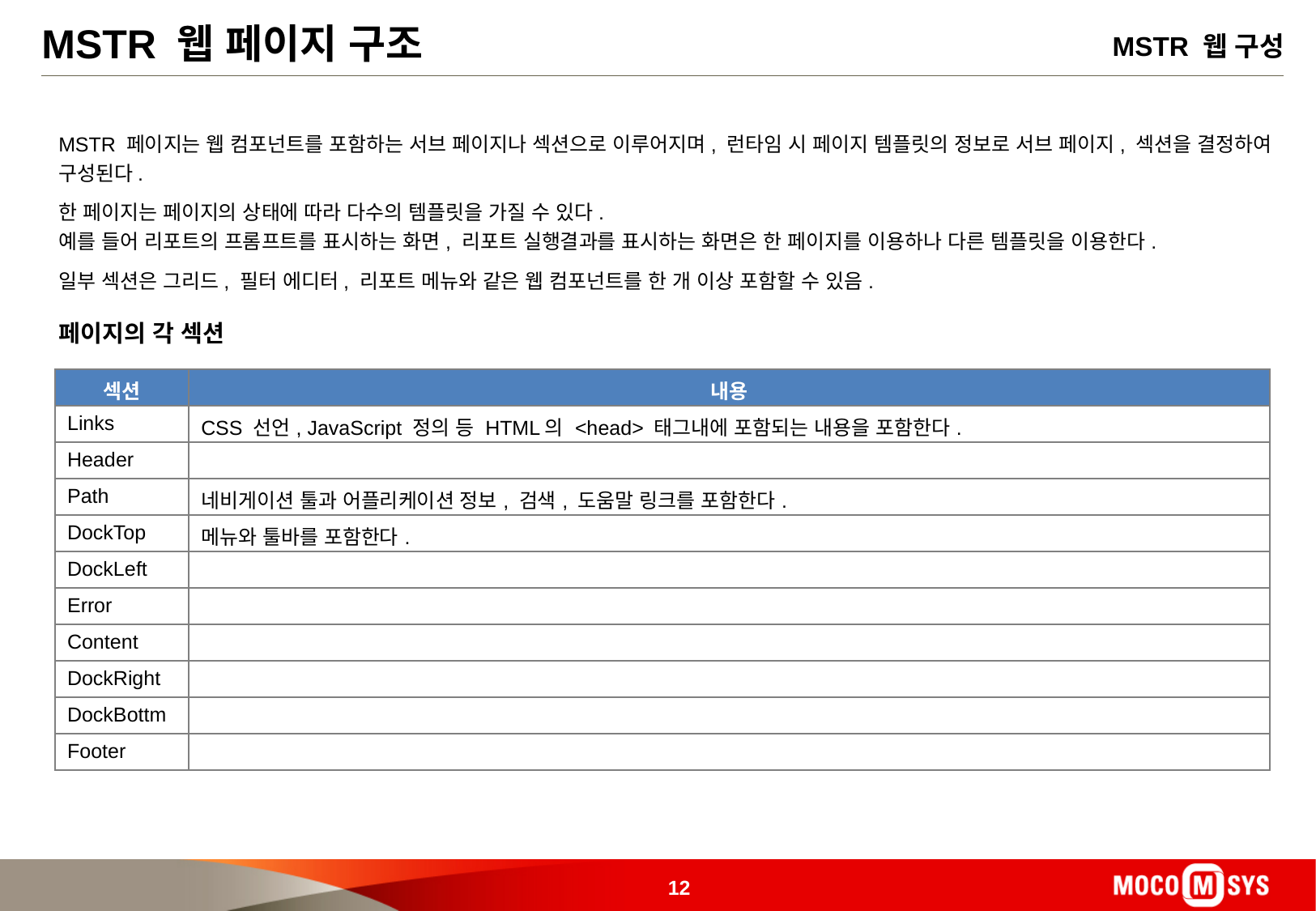

# MSTR 웹 페이지 구조
MSTR 웹 구성
MSTR 페이지는 웹 컴포넌트를 포함하는 서브 페이지나 섹션으로 이루어지며, 런타임 시 페이지 템플릿의 정보로 서브 페이지, 섹션을 결정하여 구성된다.
한 페이지는 페이지의 상태에 따라 다수의 템플릿을 가질 수 있다.
예를 들어 리포트의 프롬프트를 표시하는 화면, 리포트 실행결과를 표시하는 화면은 한 페이지를 이용하나 다른 템플릿을 이용한다.
일부 섹션은 그리드, 필터 에디터, 리포트 메뉴와 같은 웹 컴포넌트를 한 개 이상 포함할 수 있음.
페이지의 각 섹션
| 섹션 | 내용 |
| --- | --- |
| Links | CSS 선언, JavaScript 정의 등 HTML의 <head> 태그내에 포함되는 내용을 포함한다. |
| Header |  |
| Path | 네비게이션 툴과 어플리케이션 정보, 검색, 도움말 링크를 포함한다. |
| DockTop | 메뉴와 툴바를 포함한다. |
| DockLeft |  |
| Error |  |
| Content |  |
| DockRight |  |
| DockBottm |  |
| Footer |  |